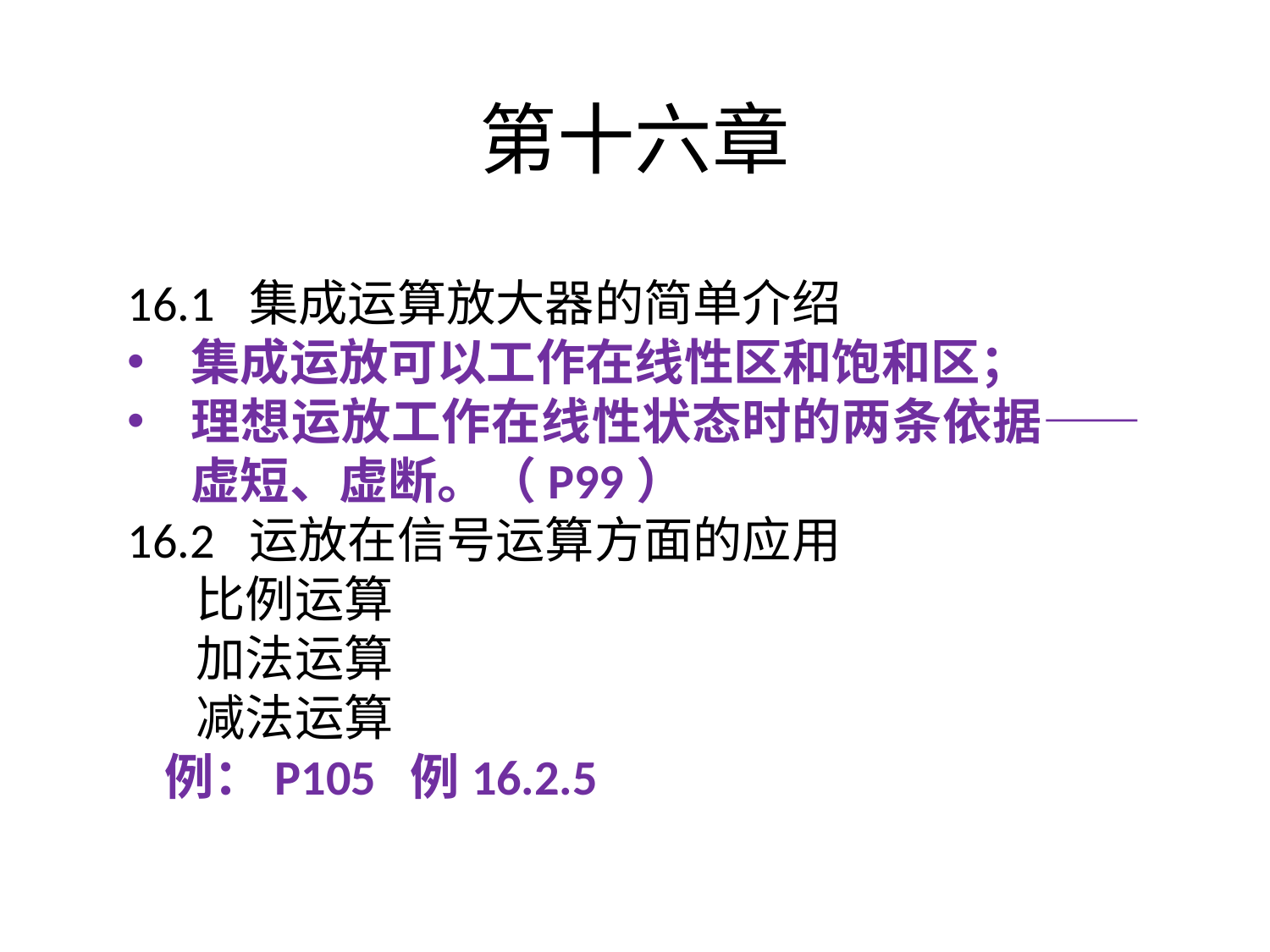

# 第十六章
16.1  集成运算放大器的简单介绍
集成运放可以工作在线性区和饱和区；
理想运放工作在线性状态时的两条依据——虚短、虚断。（P99）
16.2  运放在信号运算方面的应用
比例运算
加法运算
减法运算
例：P105  例16.2.5